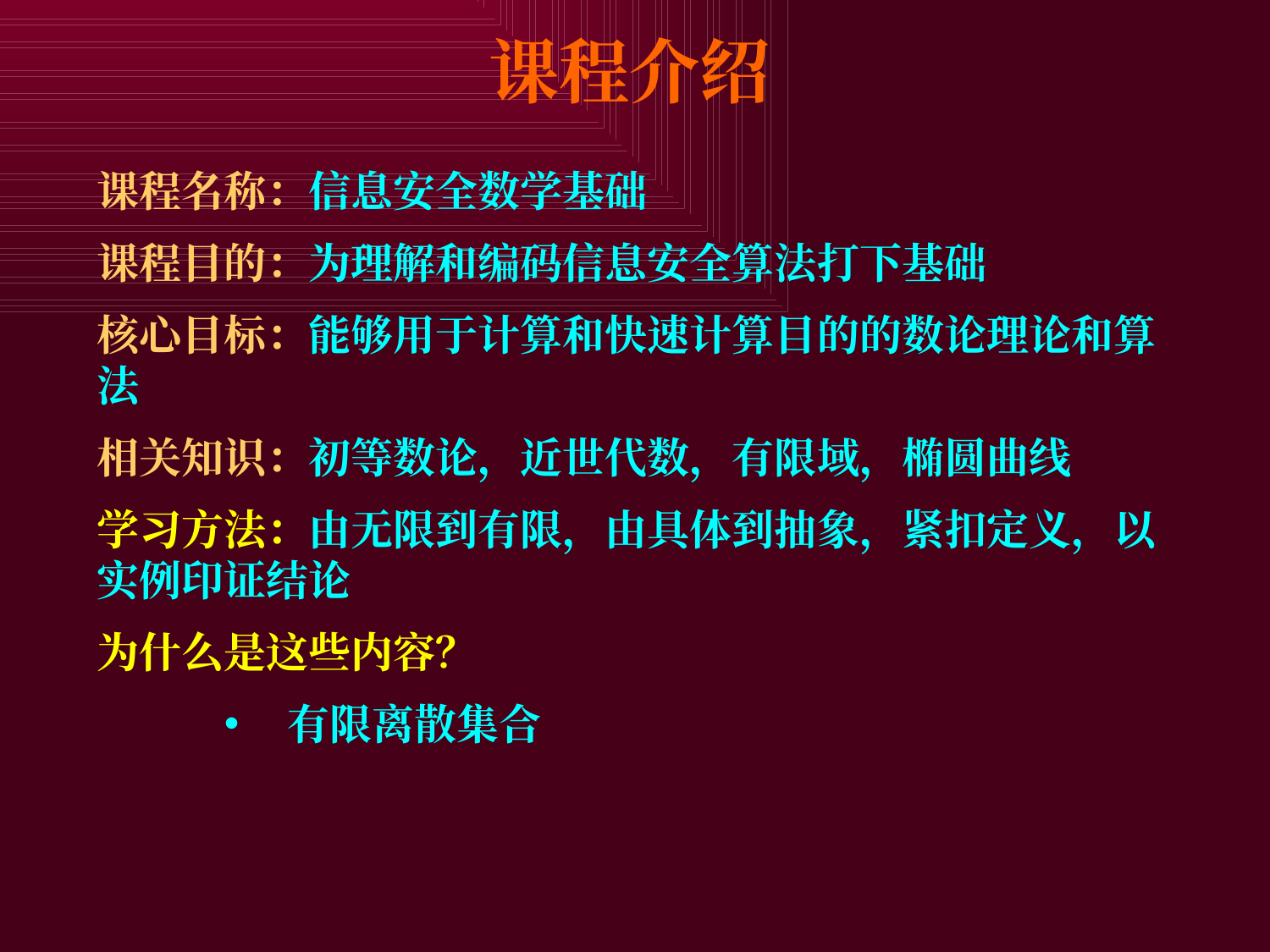

课程介绍
课程名称：信息安全数学基础
课程目的：为理解和编码信息安全算法打下基础
核心目标：能够用于计算和快速计算目的的数论理论和算法
相关知识：初等数论，近世代数，有限域，椭圆曲线
学习方法：由无限到有限，由具体到抽象，紧扣定义，以实例印证结论
为什么是这些内容？
有限离散集合